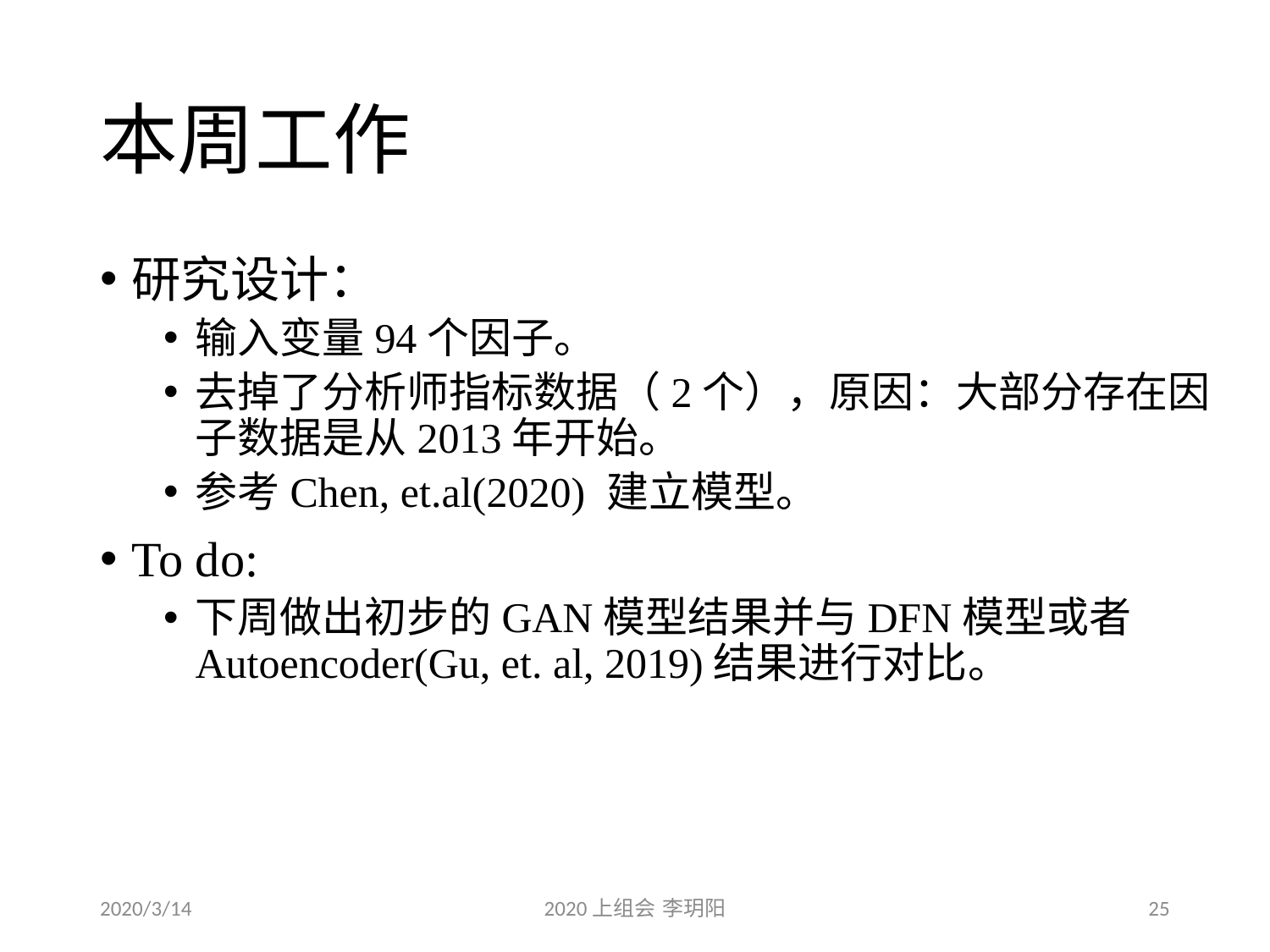

# 本周工作
研究设计：
输入变量94个因子。
去掉了分析师指标数据（2个），原因：大部分存在因子数据是从2013年开始。
参考Chen, et.al(2020) 建立模型。
To do:
下周做出初步的GAN模型结果并与DFN模型或者Autoencoder(Gu, et. al, 2019)结果进行对比。
2020/3/14
2020上组会 李玥阳
25